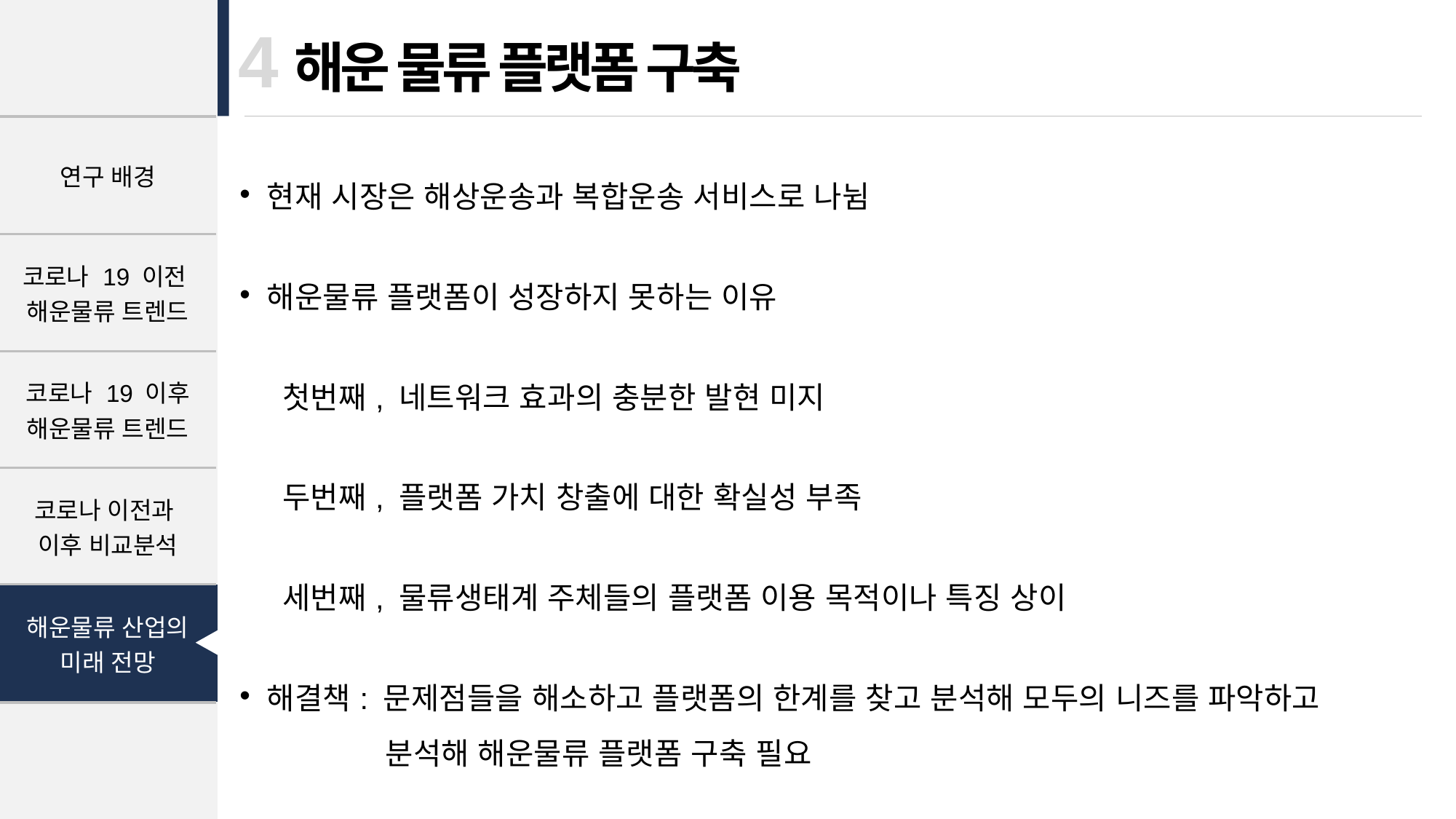

|  |
| --- |
| 연구 배경 |
| 코로나 19 이전 해운물류 트렌드 |
| 코로나 19 이후 해운물류 트렌드 |
| 코로나 이전과 이후 비교분석 |
| 해운물류 산업의 미래 전망 |
|  |

4
해운 물류 플랫폼 구축
현재 시장은 해상운송과 복합운송 서비스로 나뉨

해운물류 플랫폼이 성장하지 못하는 이유

    첫번째, 네트워크 효과의 충분한 발현 미지

    두번째, 플랫폼 가치 창출에 대한 확실성 부족

    세번째, 물류생태계 주체들의 플랫폼 이용 목적이나 특징 상이

해결책: 문제점들을 해소하고 플랫폼의 한계를 찾고 분석해 모두의 니즈를 파악하고
                분석해 해운물류 플랫폼 구축 필요